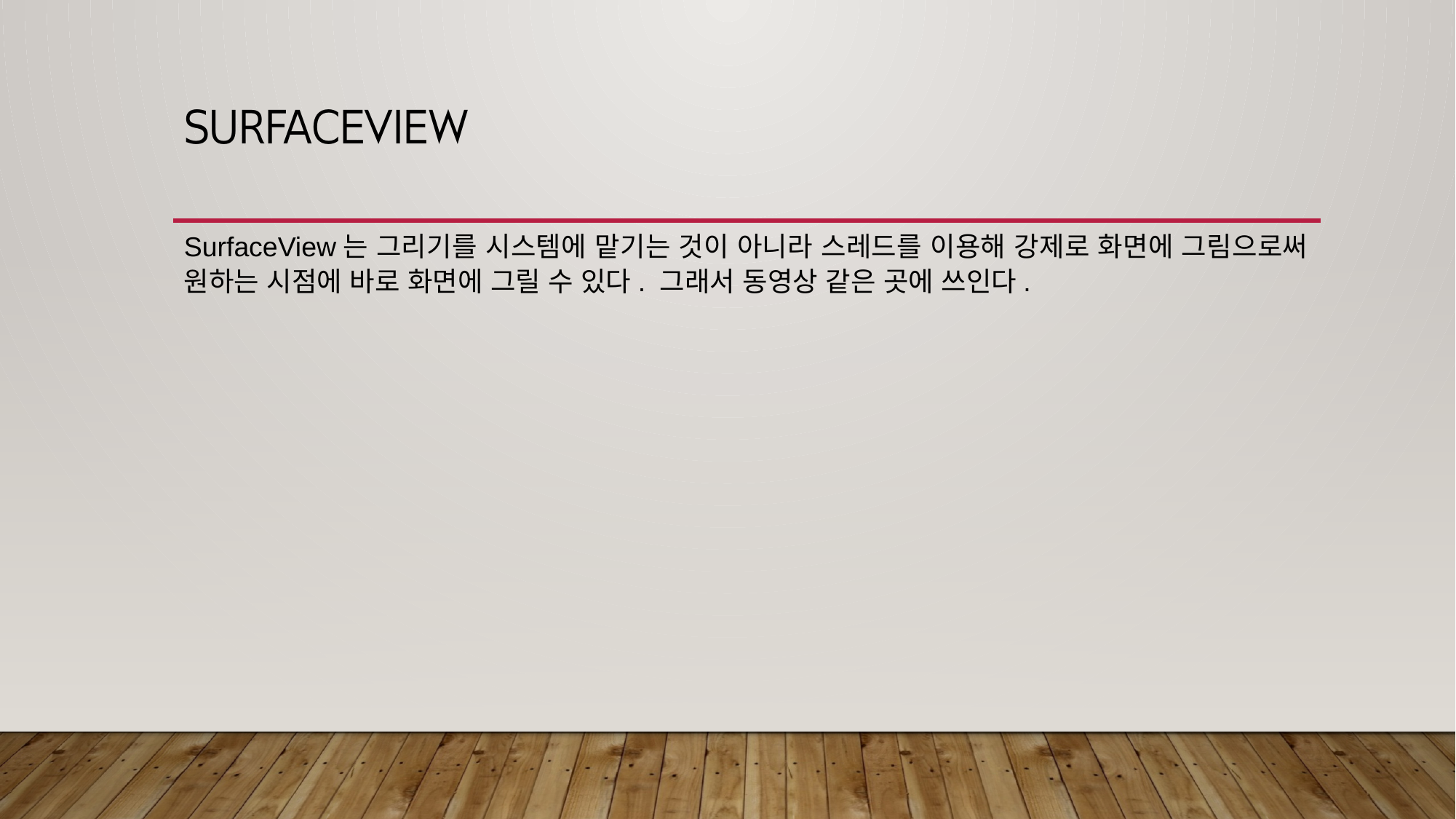

# SurfaceView
SurfaceView는 그리기를 시스템에 맡기는 것이 아니라 스레드를 이용해 강제로 화면에 그림으로써 원하는 시점에 바로 화면에 그릴 수 있다. 그래서 동영상 같은 곳에 쓰인다.